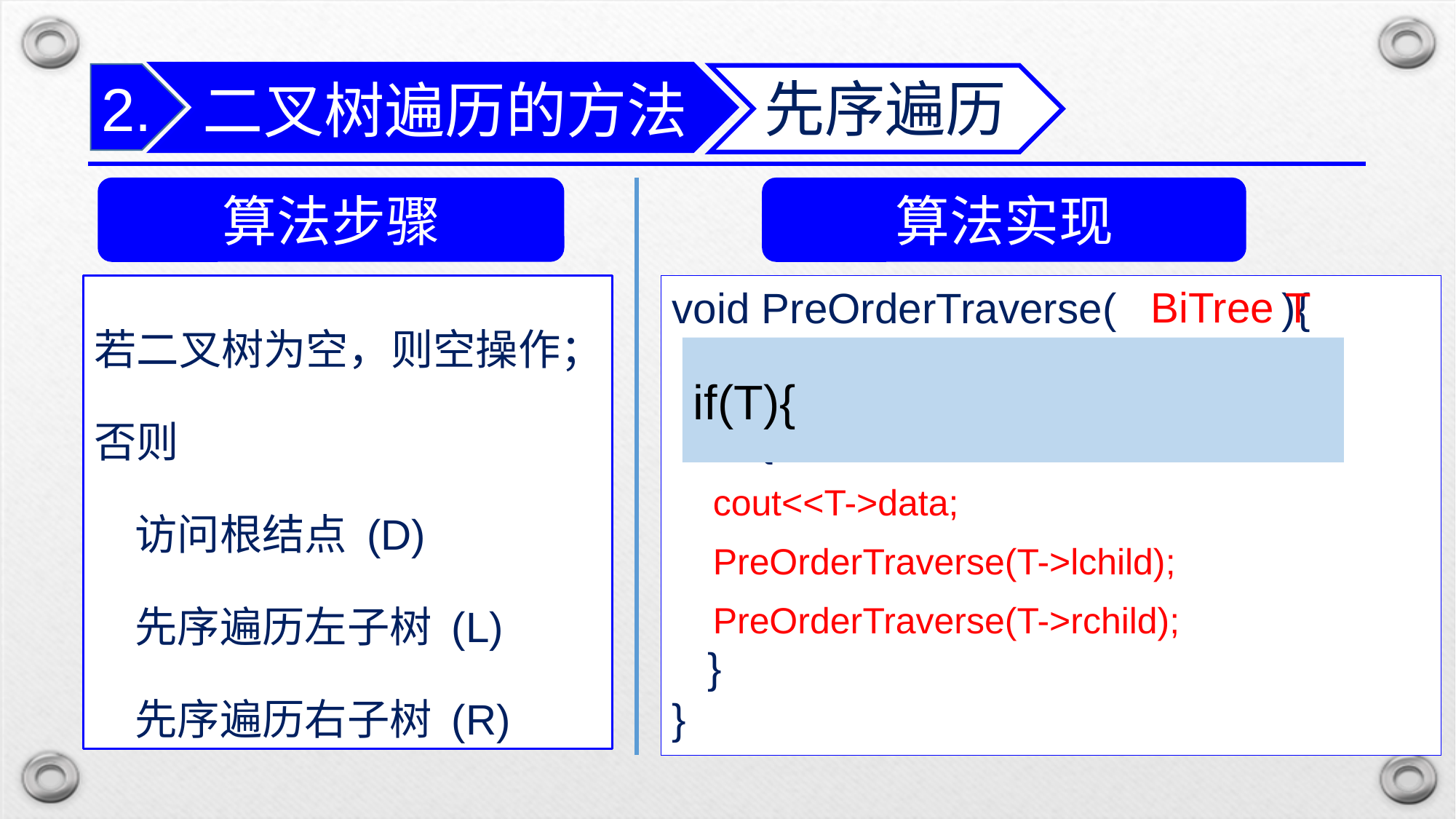

二叉树遍历的方法

2.
先序遍历
算法步骤
算法实现
BiTree T
若二叉树为空，则空操作；
否则
访问根结点 (D)
先序遍历左子树 (L)
先序遍历右子树 (R)
void PreOrderTraverse(              ){
  if(T==NULL) return;
  else{
    cout<<T->data;
    PreOrderTraverse(T->lchild);
    PreOrderTraverse(T->rchild);
   }
}
if(T){